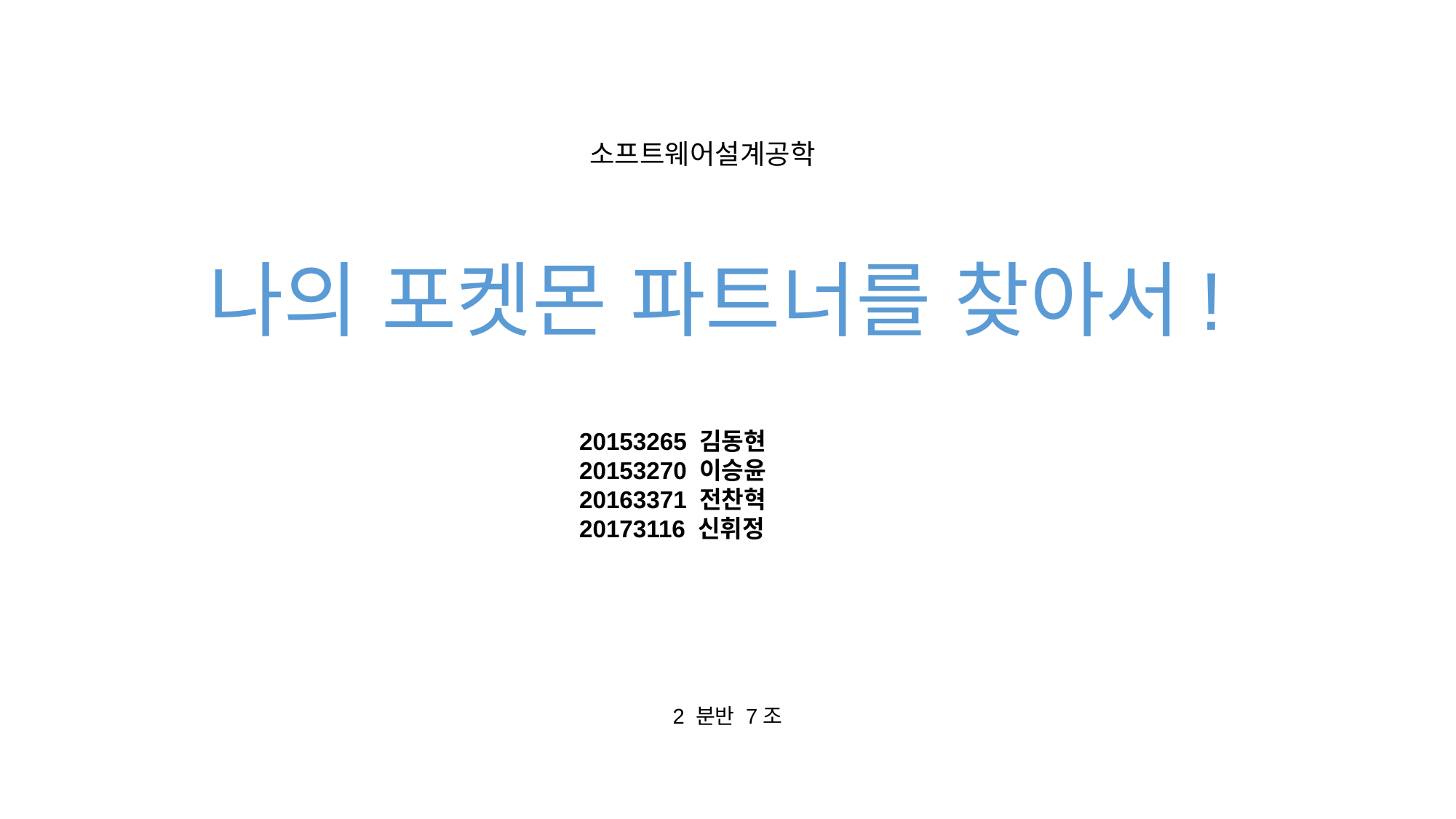

소프트웨어설계공학
나의 포켓몬 파트너를 찾아서!
20153265 김동현
20153270 이승윤
20163371 전찬혁
20173116 신휘정
2 분반 7조